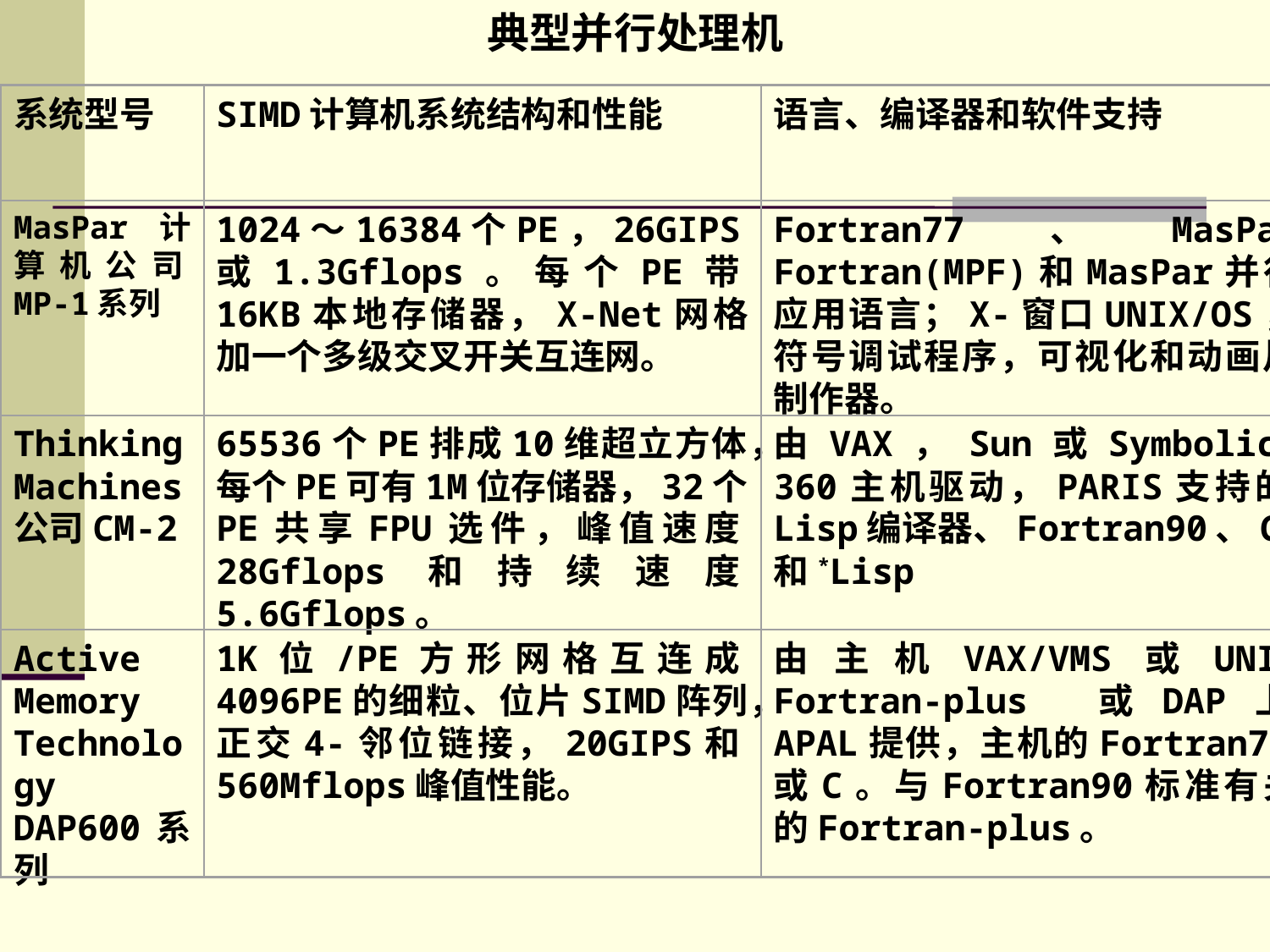

典型并行处理机

系统型号

SIMD计算机系统结构和性能

语言、编译器和软件支持

MasPar计算机公司MP-1系列

1024～16384个PE，26GIPS或1.3Gflops。每个PE带16KB本地存储器，X-Net网格加一个多级交叉开关互连网。

Fortran77、MasPar Fortran(MPF)和MasPar并行应用语言；X-窗口UNIX/OS，符号调试程序，可视化和动画片制作器。

Thinking Machines公司CM-2

65536个PE排成10维超立方体，每个PE可有1M位存储器，32个PE共享FPU选件，峰值速度28Gflops和持续速度5.6Gflops。

由VAX，Sun或Symbolics 360主机驱动，PARIS支持的Lisp编译器、Fortran90、C*和*Lisp

Active Memory Technology DAP600系列

1K位/PE方形网格互连成4096PE的细粒、位片SIMD阵列，正交4-邻位链接，20GIPS和560Mflops峰值性能。

由主机VAX/VMS或UNIX Fortran-plus 或DAP上APAL提供，主机的Fortran77或C。与Fortran90标准有关的Fortran-plus。

8